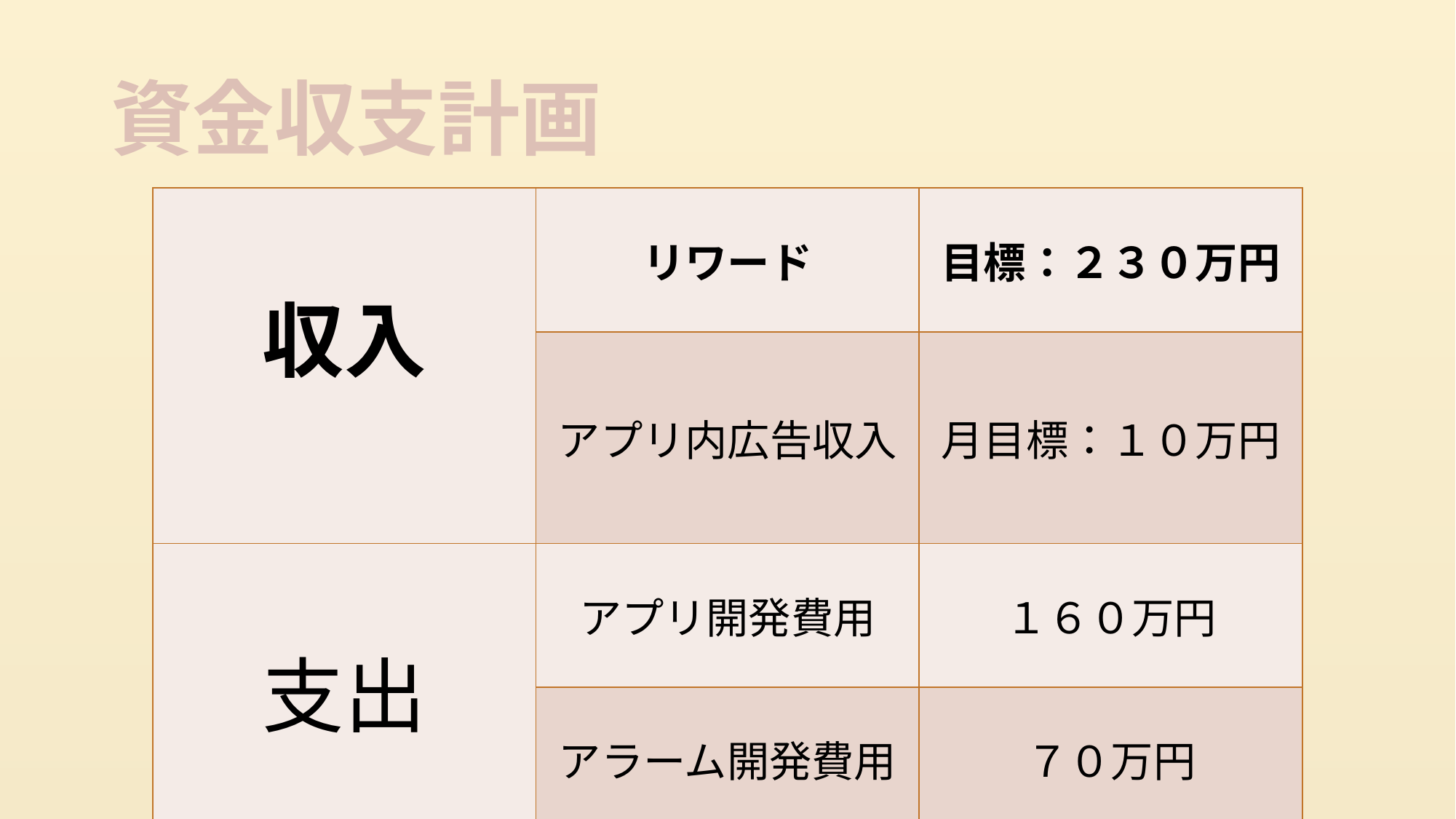

# 資金収支計画
| 収入 | リワード | 目標：２３０万円 |
| --- | --- | --- |
|  | アプリ内広告収入 | 月目標：１０万円 |
| 支出 | アプリ開発費用 | １６０万円 |
|  | アラーム開発費用 | ７０万円 |